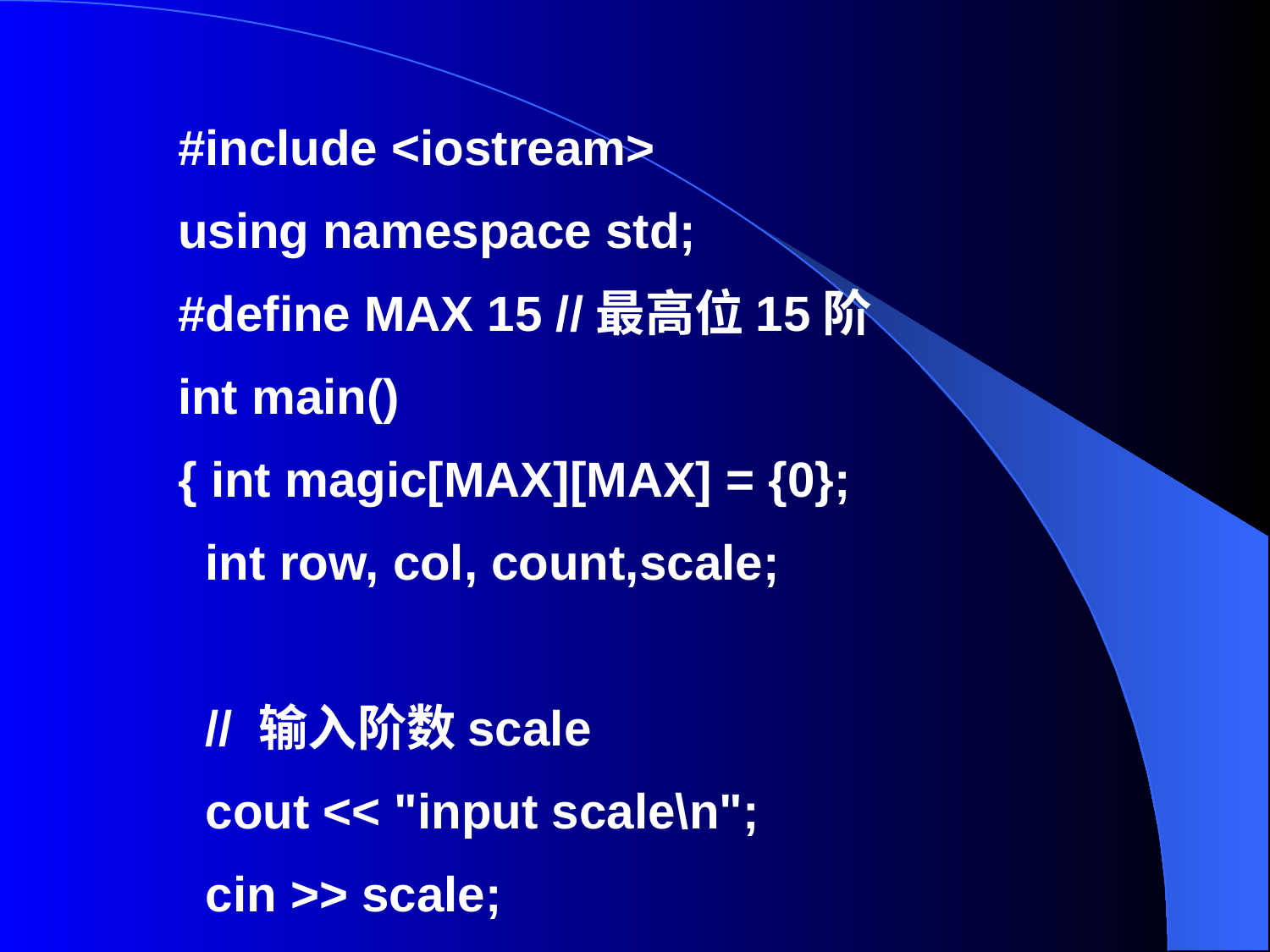

#include <iostream>
using namespace std;
#define MAX 15 //最高位15阶
int main()
{ int magic[MAX][MAX] = {0};
  int row, col, count,scale;

  // 输入阶数scale
  cout << "input scale\n";
  cin >> scale;